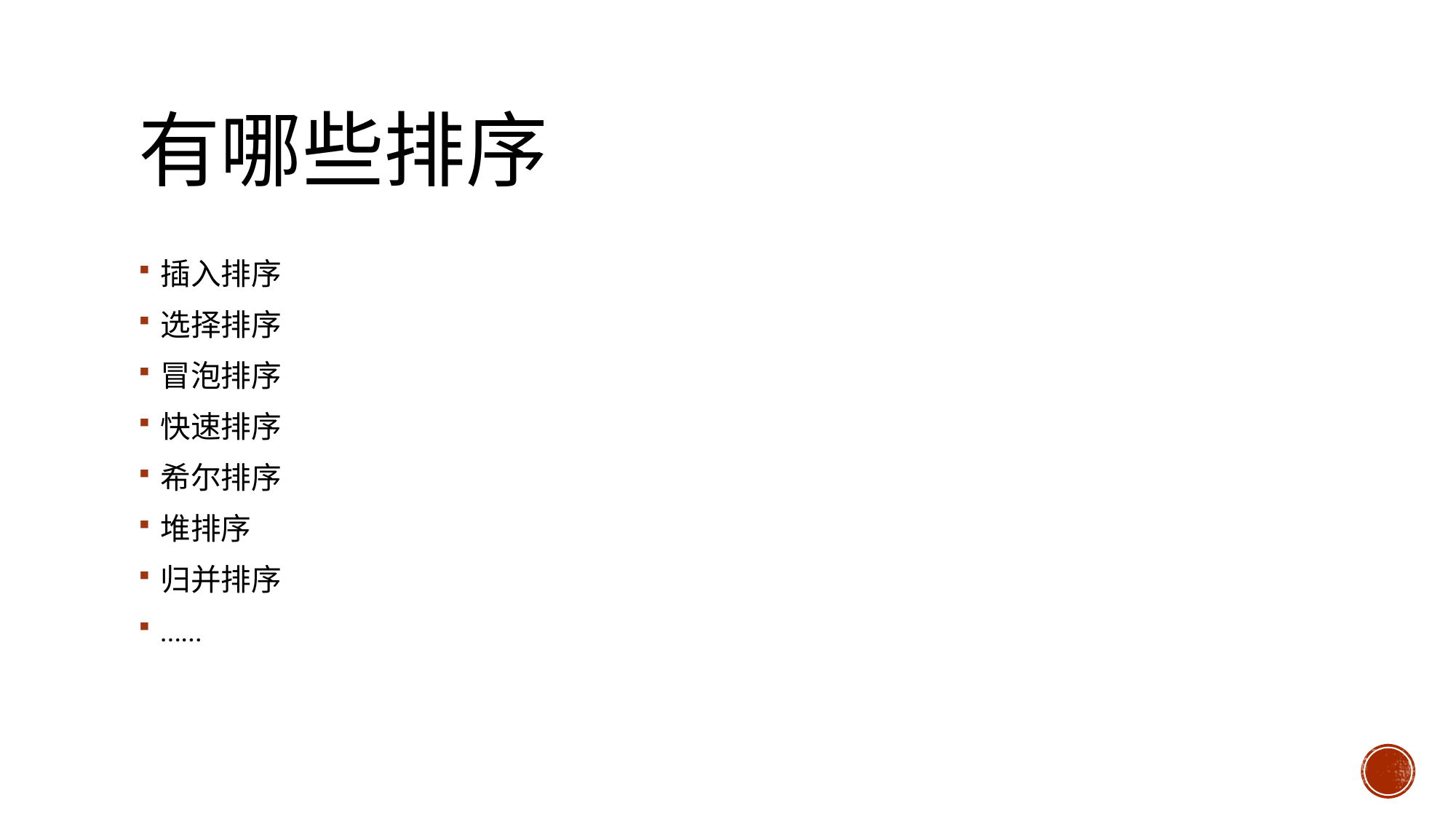

# 有哪些排序
插入排序
选择排序
冒泡排序
快速排序
希尔排序
堆排序
归并排序
……